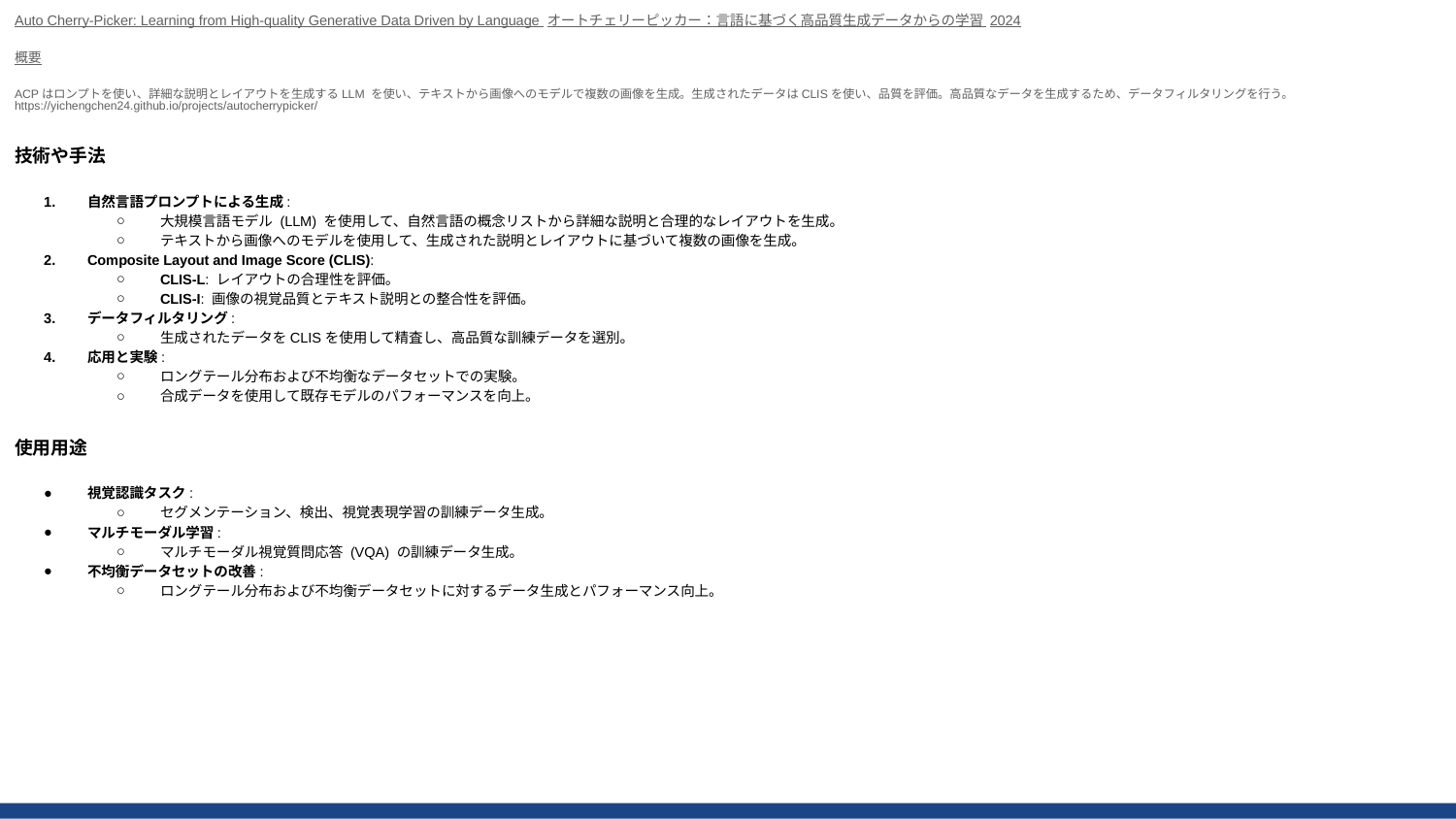

Auto Cherry-Picker: Learning from High-quality Generative Data Driven by Language オートチェリーピッカー：言語に基づく高品質生成データからの学習 2024
概要
ACPはロンプトを使い、詳細な説明とレイアウトを生成するLLM を使い、テキストから画像へのモデルで複数の画像を生成。生成されたデータはCLISを使い、品質を評価。高品質なデータを生成するため、データフィルタリングを行う。
https://yichengchen24.github.io/projects/autocherrypicker/
技術や手法
自然言語プロンプトによる生成:
大規模言語モデル (LLM) を使用して、自然言語の概念リストから詳細な説明と合理的なレイアウトを生成。
テキストから画像へのモデルを使用して、生成された説明とレイアウトに基づいて複数の画像を生成。
Composite Layout and Image Score (CLIS):
CLIS-L: レイアウトの合理性を評価。
CLIS-I: 画像の視覚品質とテキスト説明との整合性を評価。
データフィルタリング:
生成されたデータをCLISを使用して精査し、高品質な訓練データを選別。
応用と実験:
ロングテール分布および不均衡なデータセットでの実験。
合成データを使用して既存モデルのパフォーマンスを向上。
使用用途
視覚認識タスク:
セグメンテーション、検出、視覚表現学習の訓練データ生成。
マルチモーダル学習:
マルチモーダル視覚質問応答 (VQA) の訓練データ生成。
不均衡データセットの改善:
ロングテール分布および不均衡データセットに対するデータ生成とパフォーマンス向上。